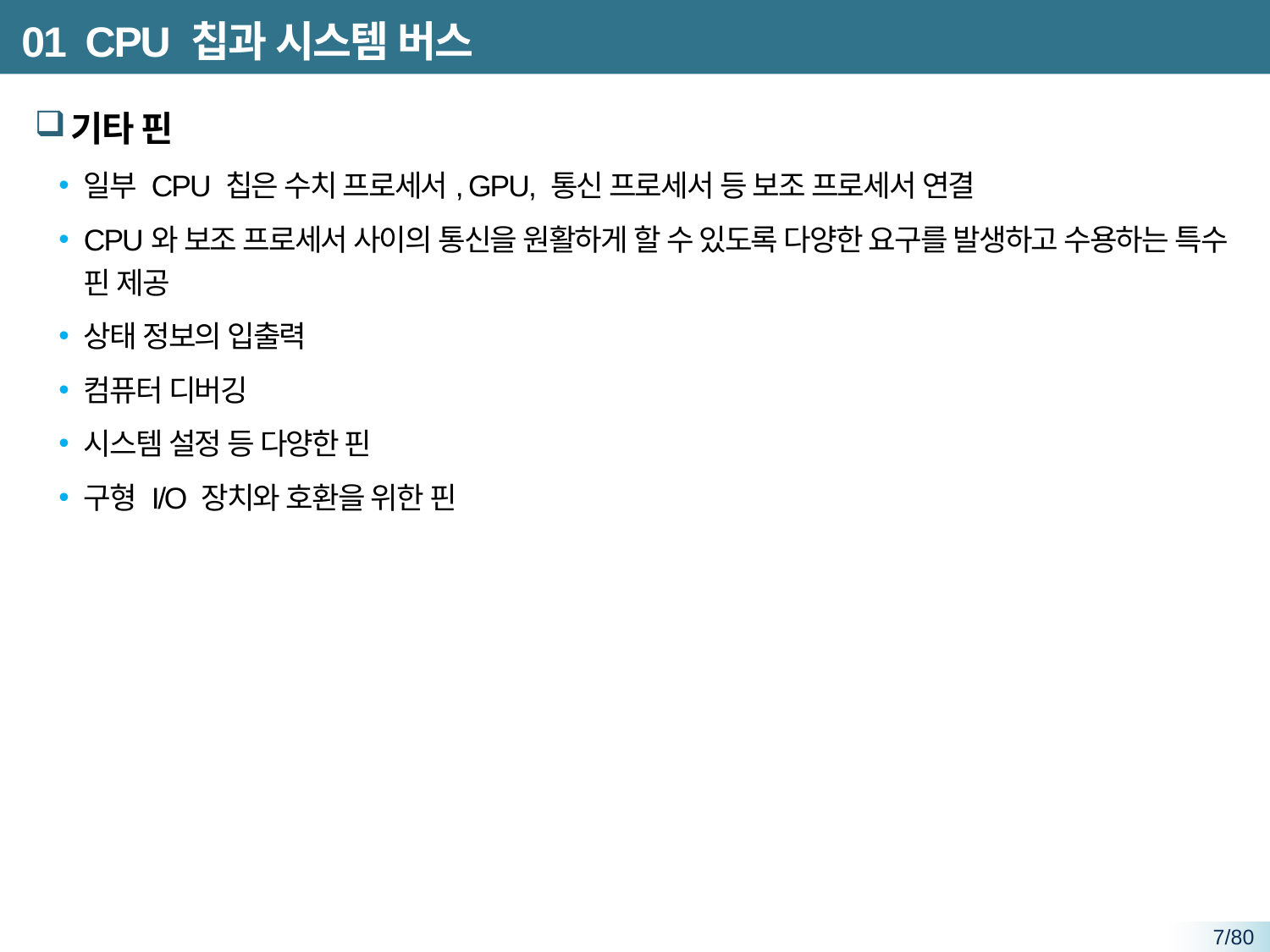

# 01  CPU 칩과 시스템 버스
기타 핀
일부 CPU 칩은 수치 프로세서, GPU, 통신 프로세서 등 보조 프로세서 연결
CPU와 보조 프로세서 사이의 통신을 원활하게 할 수 있도록 다양한 요구를 발생하고 수용하는 특수 핀 제공
상태 정보의 입출력
컴퓨터 디버깅
시스템 설정 등 다양한 핀
구형 I/O 장치와 호환을 위한 핀